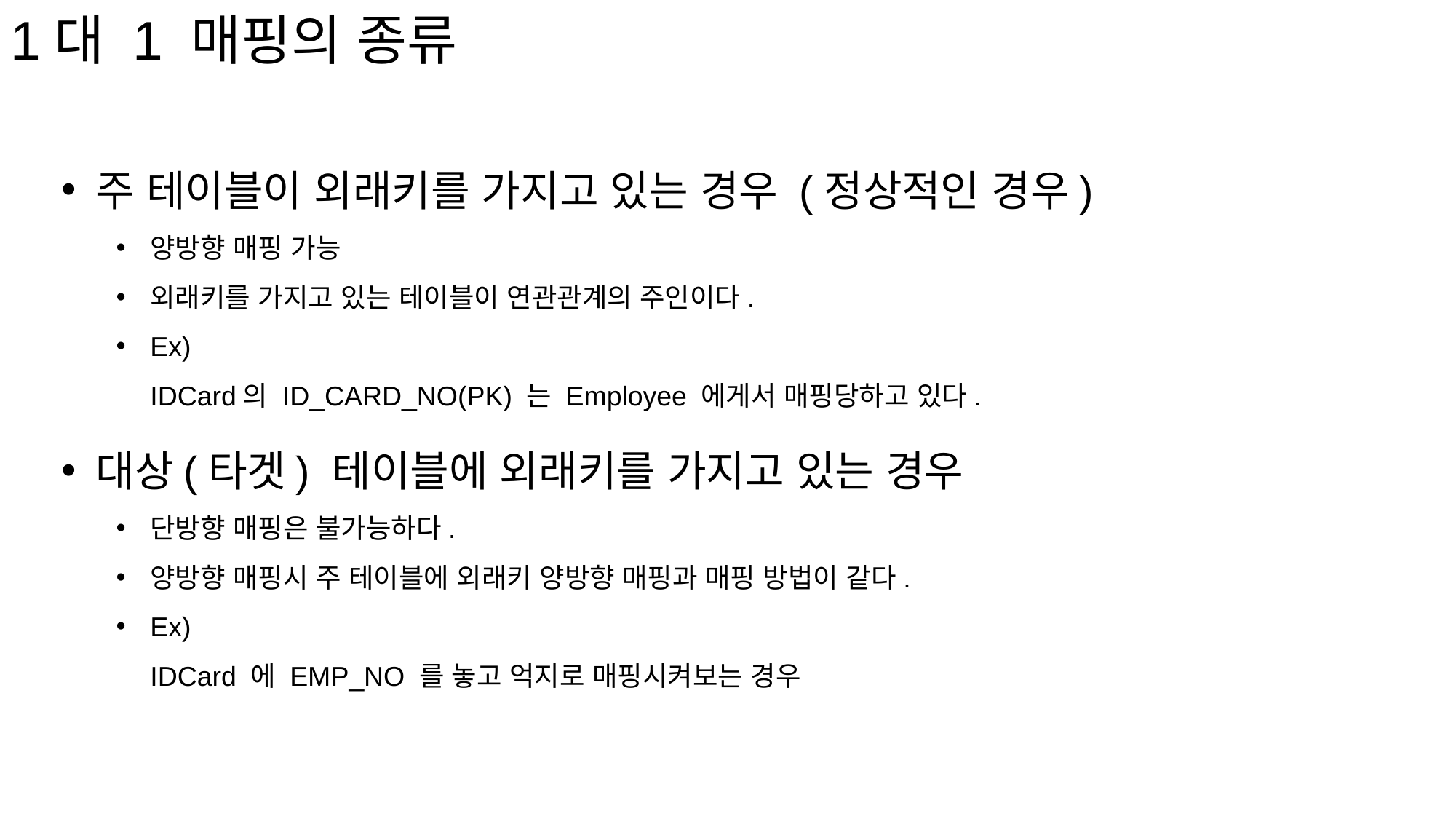

1대 1 매핑의 종류
주 테이블이 외래키를 가지고 있는 경우 (정상적인 경우)
양방향 매핑 가능
외래키를 가지고 있는 테이블이 연관관계의 주인이다.
Ex)
IDCard의 ID_CARD_NO(PK) 는 Employee 에게서 매핑당하고 있다.

대상(타겟) 테이블에 외래키를 가지고 있는 경우
단방향 매핑은 불가능하다.
양방향 매핑시 주 테이블에 외래키 양방향 매핑과 매핑 방법이 같다.
Ex)
IDCard 에 EMP_NO 를 놓고 억지로 매핑시켜보는 경우